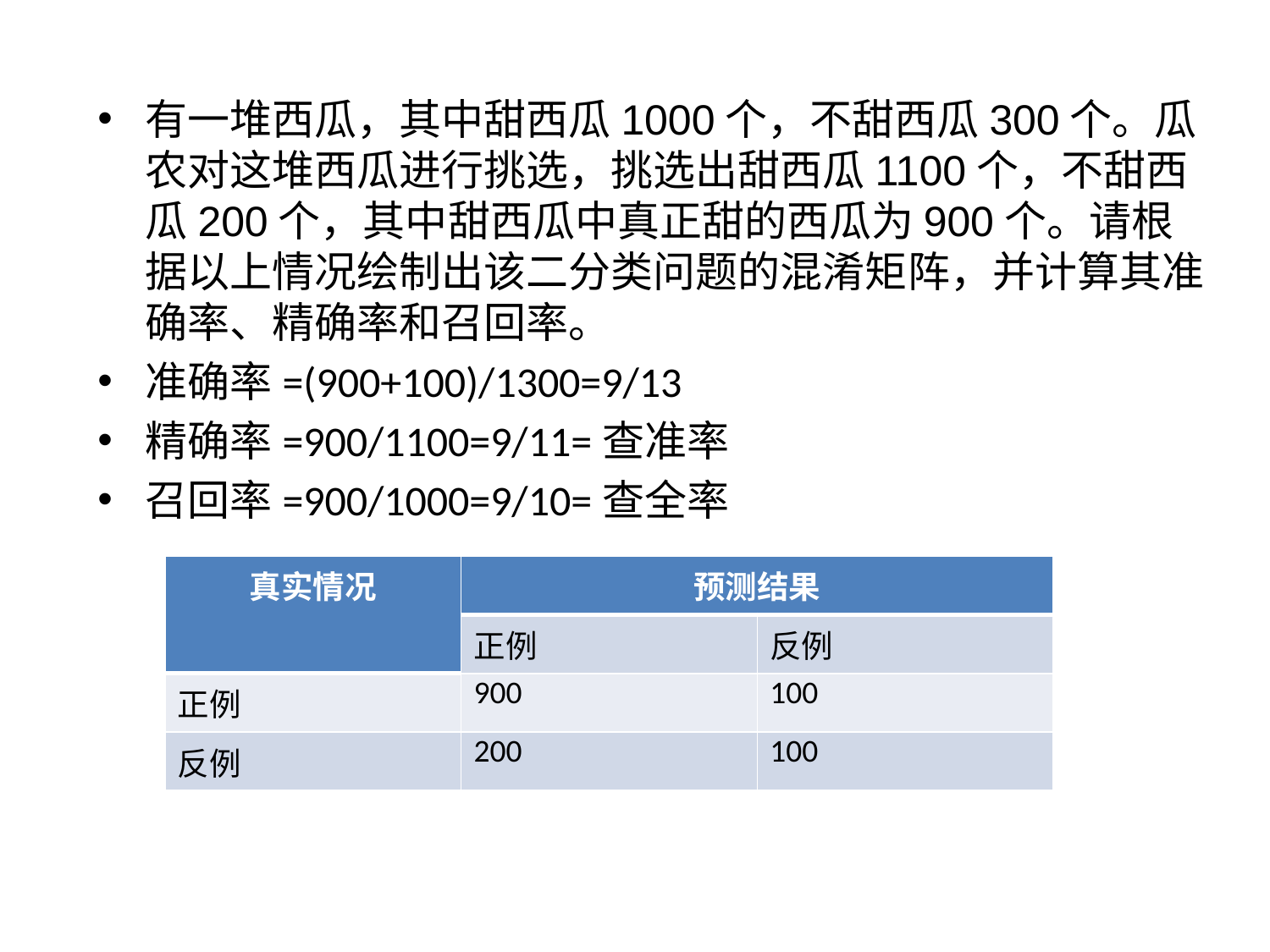

有一堆西瓜，其中甜西瓜1000个，不甜西瓜300个。瓜农对这堆西瓜进行挑选，挑选出甜西瓜1100个，不甜西瓜200个，其中甜西瓜中真正甜的西瓜为900个。请根据以上情况绘制出该二分类问题的混淆矩阵，并计算其准确率、精确率和召回率。
准确率=(900+100)/1300=9/13
精确率=900/1100=9/11=查准率
召回率=900/1000=9/10=查全率
| 真实情况 | 预测结果 |  |
| --- | --- | --- |
|  | 正例 | 反例 |
| 正例 | 900 | 100 |
| 反例 | 200 | 100 |